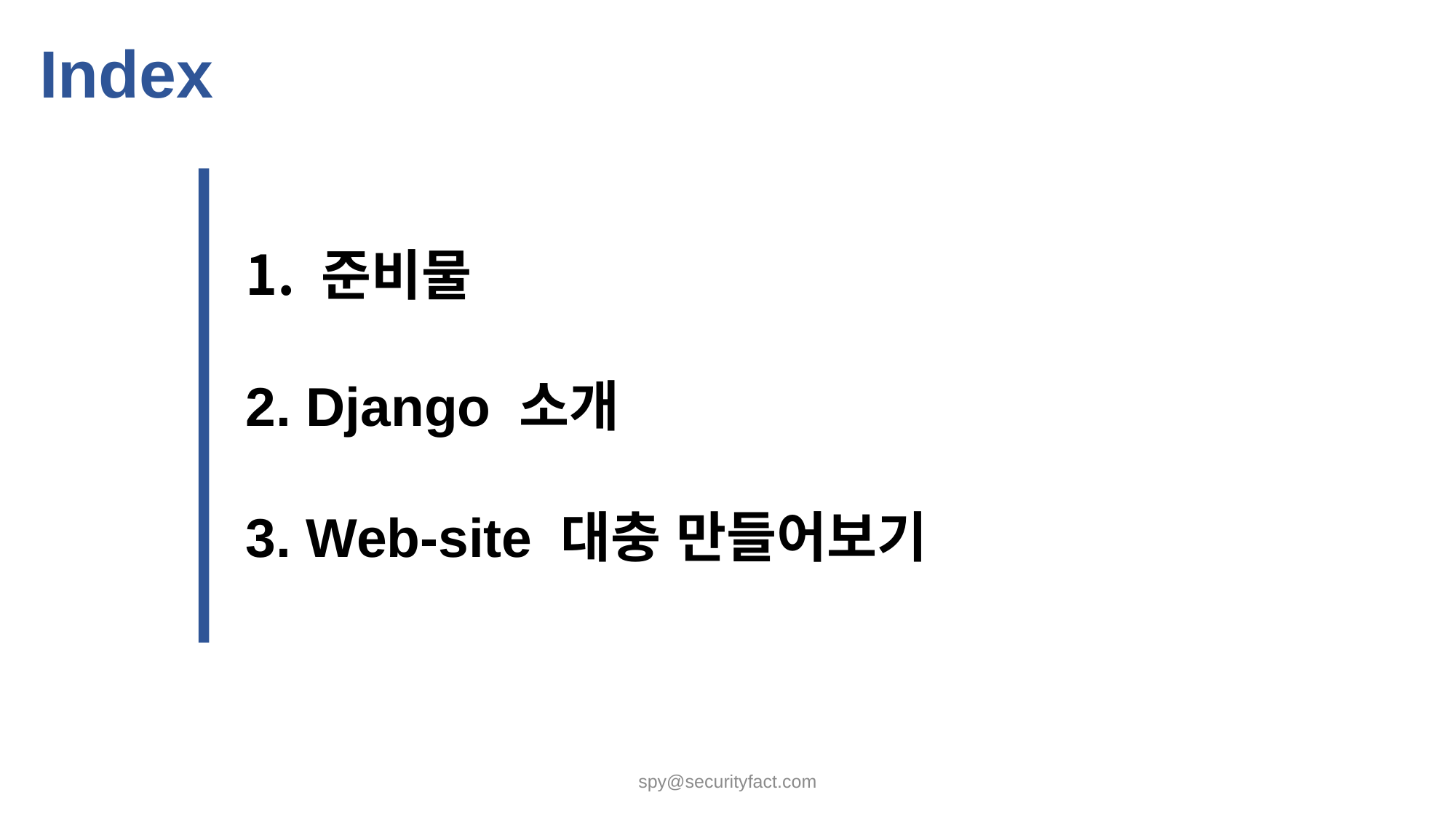

Index

 준비물

 Django 소개

 Web-site 대충 만들어보기
spy@securityfact.com